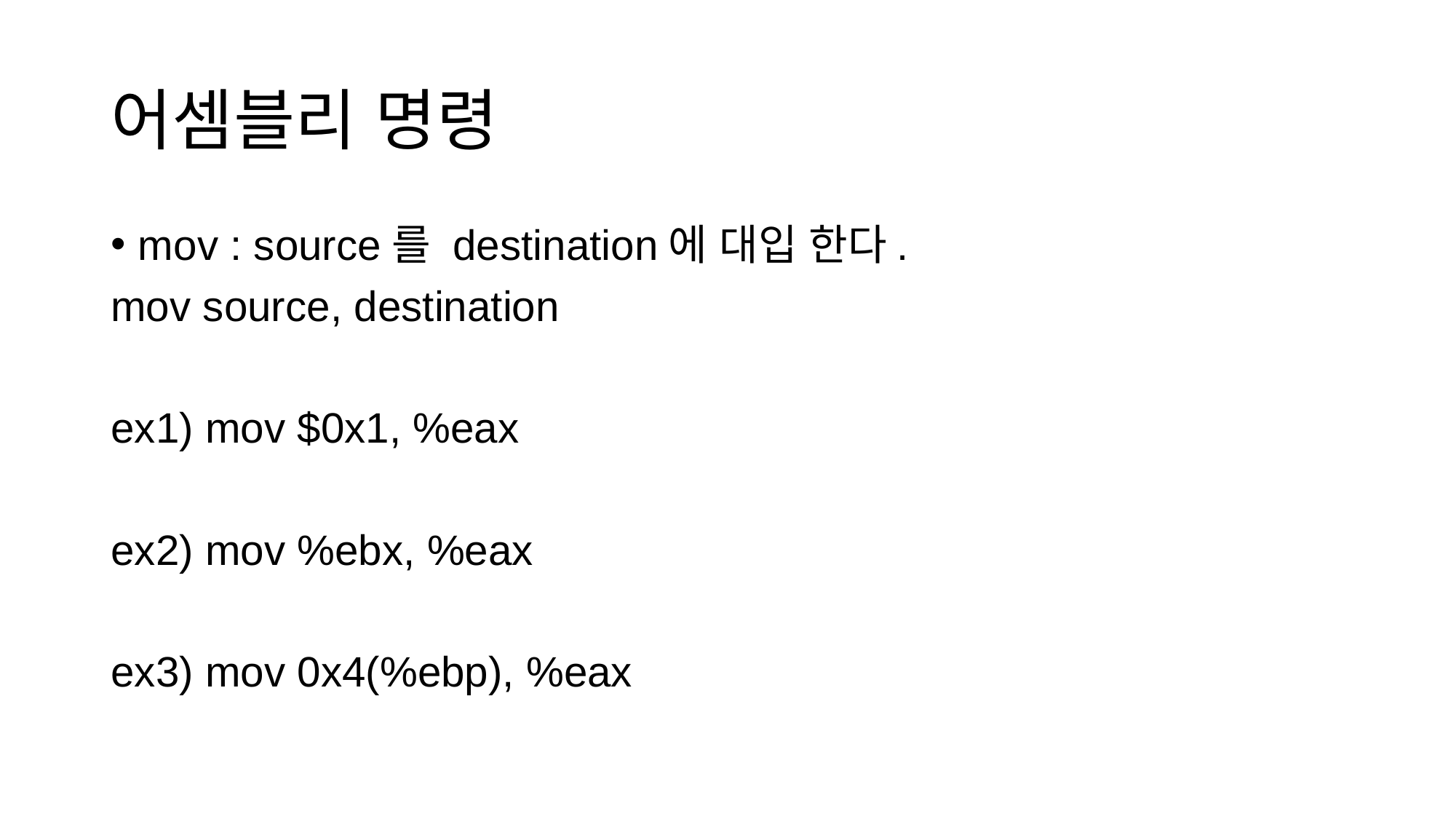

# 어셈블리 명령
mov : source를 destination에 대입 한다.
mov source, destination

ex1) mov $0x1, %eax

ex2) mov %ebx, %eax

ex3) mov 0x4(%ebp), %eax